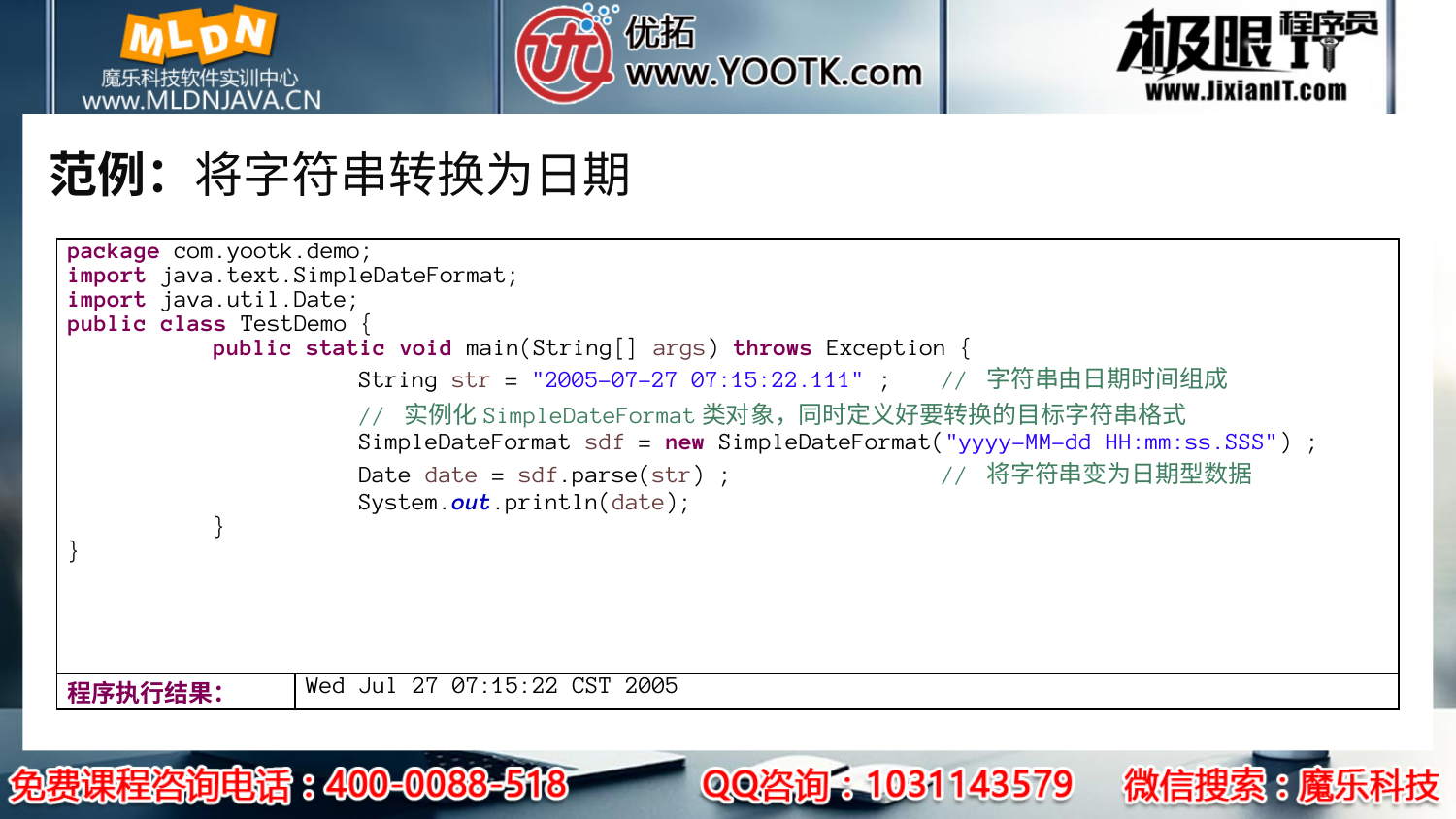

# 范例：将字符串转换为日期
| package com.yootk.demo; import java.text.SimpleDateFormat; import java.util.Date; public class TestDemo { public static void main(String[] args) throws Exception { String str = "2005-07-27 07:15:22.111" ; // 字符串由日期时间组成 // 实例化SimpleDateFormat类对象，同时定义好要转换的目标字符串格式 SimpleDateFormat sdf = new SimpleDateFormat("yyyy-MM-dd HH:mm:ss.SSS") ; Date date = sdf.parse(str) ; // 将字符串变为日期型数据 System.out.println(date); } } |  |
| --- | --- |
| 程序执行结果： | Wed Jul 27 07:15:22 CST 2005 |